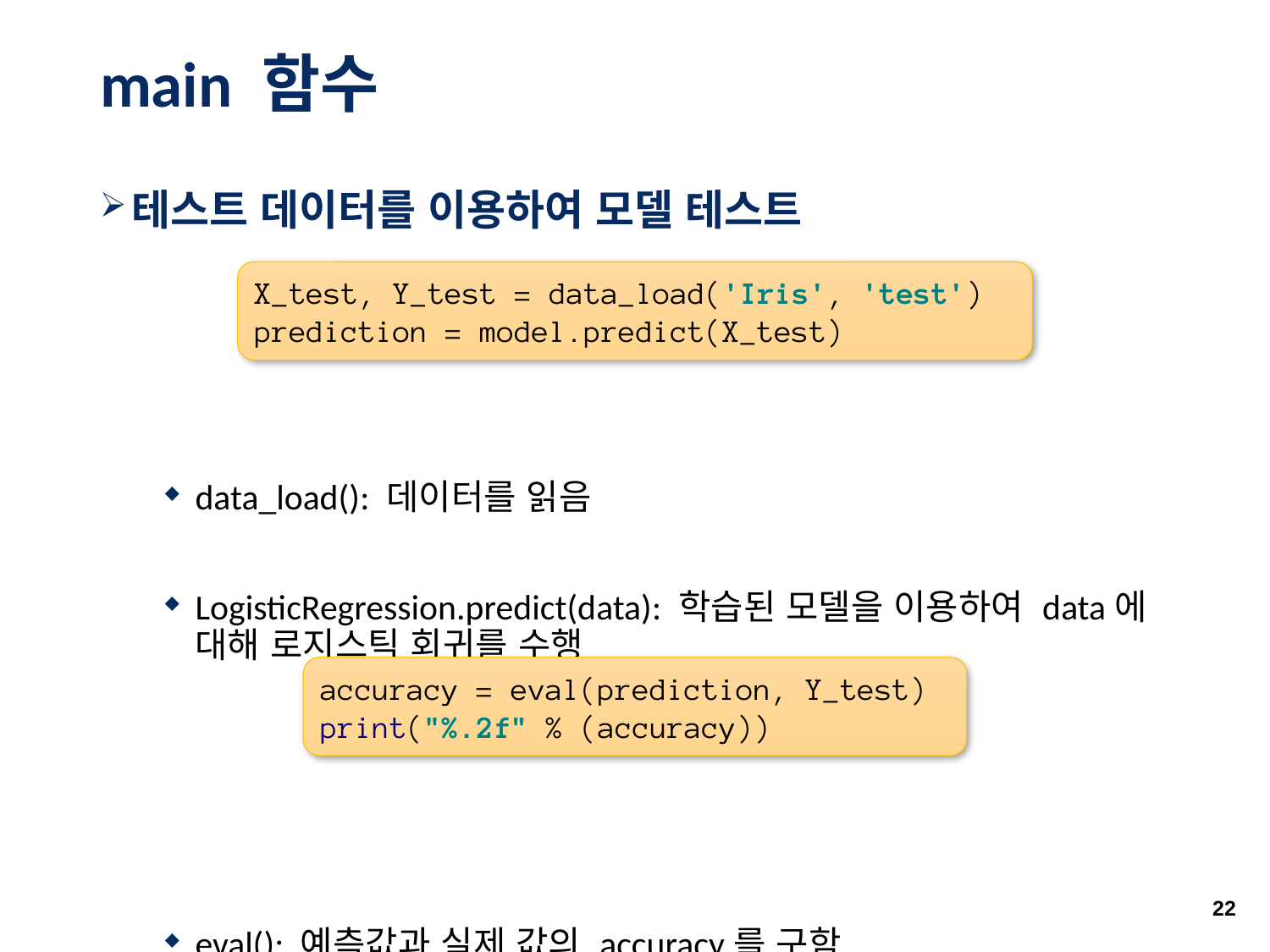

# main 함수
테스트 데이터를 이용하여 모델 테스트

data_load(): 데이터를 읽음

LogisticRegression.predict(data): 학습된 모델을 이용하여 data에 대해 로지스틱 회귀를 수행

eval(): 예측값과 실제 값의 accuracy를 구함

X_test, Y_test = data_load('Iris', 'test')
prediction = model.predict(X_test)
accuracy = eval(prediction, Y_test)
print("%.2f" % (accuracy))
22